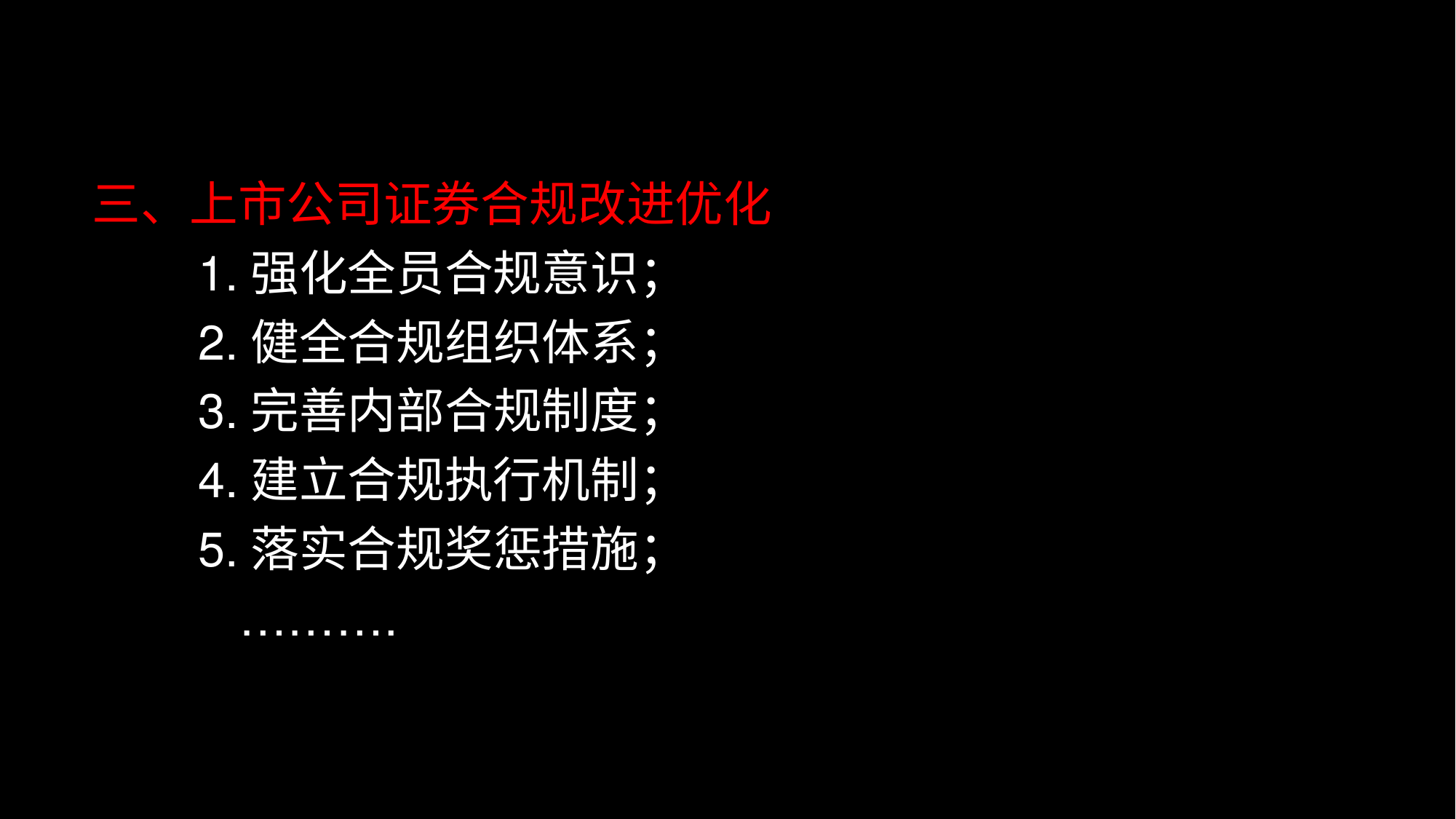

三、上市公司证券合规改进优化
1.强化全员合规意识；
2.健全合规组织体系；
3.完善内部合规制度；
4.建立合规执行机制；
5.落实合规奖惩措施；
   ……….